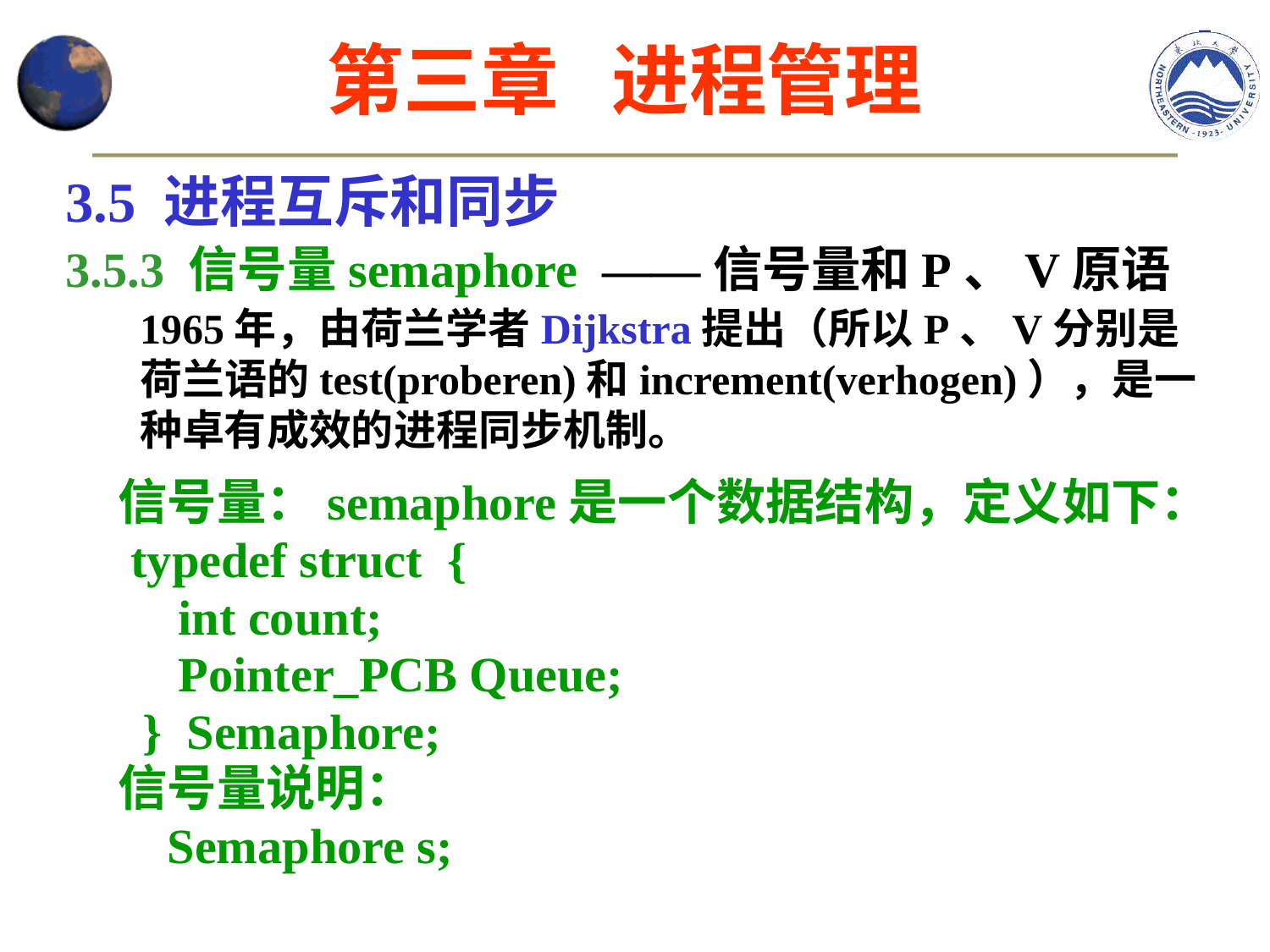

第三章   进程管理
3.5 进程互斥和同步
3.5.3 信号量semaphore  ——信号量和P、V原语
1965年，由荷兰学者Dijkstra提出（所以P、V分别是荷兰语的test(proberen)和increment(verhogen)），是一种卓有成效的进程同步机制。
信号量：semaphore是一个数据结构，定义如下：
 typedef struct  {
  	 int count;
	 Pointer_PCB Queue;
  }  Semaphore;
信号量说明：
    Semaphore s;